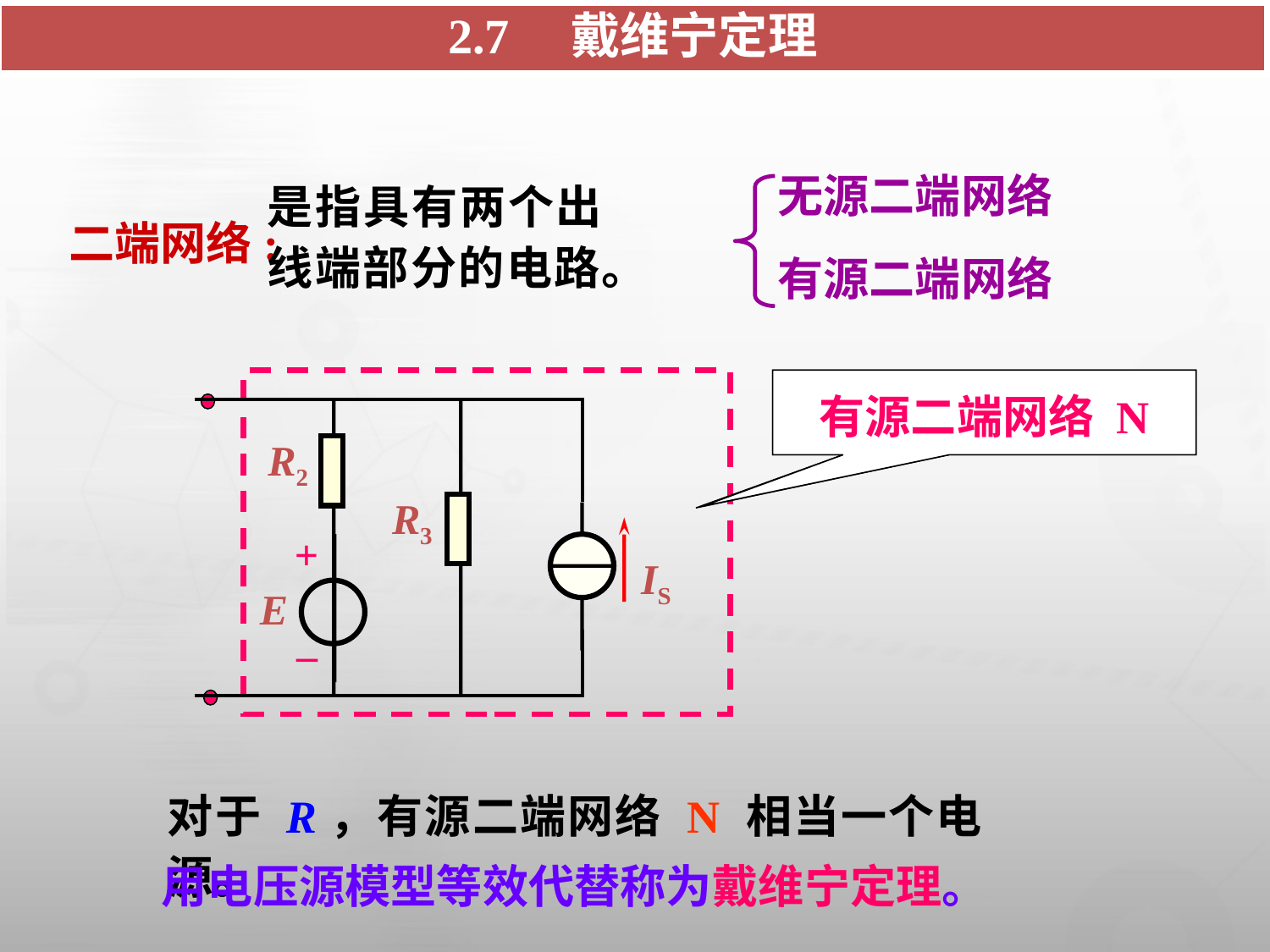

2.7　戴维宁定理
是指具有两个出线端部分的电路。
无源二端网络
有源二端网络

 二端网络:

无源二端网络 N
有源二端网络 N

R2

R3

R1

R

IS
+
E

–

对于 R，有源二端网络 N 相当一个电源。
        用电压源模型等效代替称为戴维宁定理。